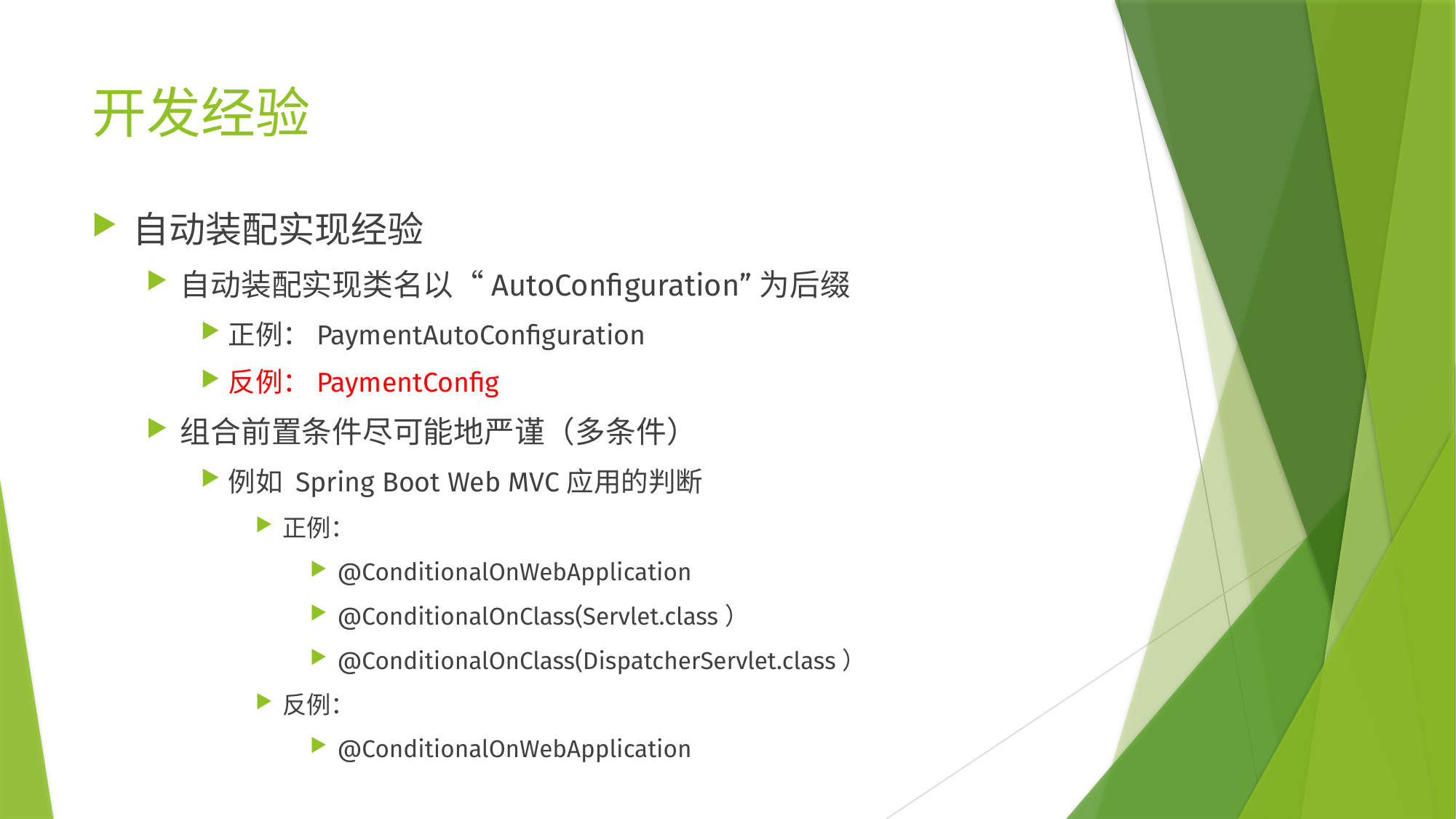

# 开发经验
自动装配实现经验
自动装配实现类名以“AutoConfiguration”为后缀
正例：PaymentAutoConfiguration
反例：PaymentConfig
组合前置条件尽可能地严谨（多条件）
例如 Spring Boot Web MVC应用的判断
正例：
@ConditionalOnWebApplication
@ConditionalOnClass(Servlet.class）
@ConditionalOnClass(DispatcherServlet.class）
反例：
@ConditionalOnWebApplication